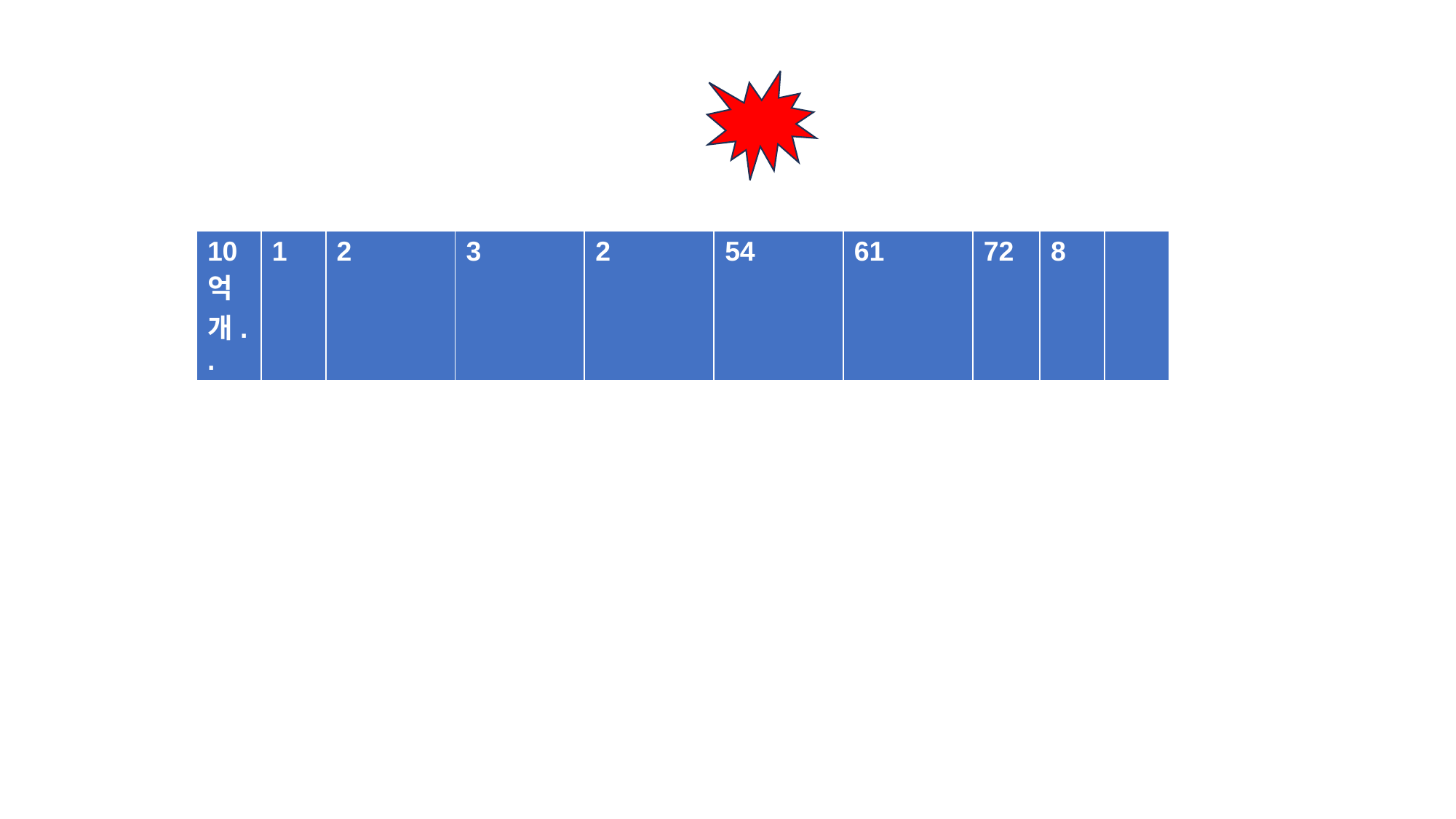

| 10억개.. | 1 | 2 | 3 | 2 | 54 | 61 | 72 | 8 |  |
| --- | --- | --- | --- | --- | --- | --- | --- | --- | --- |